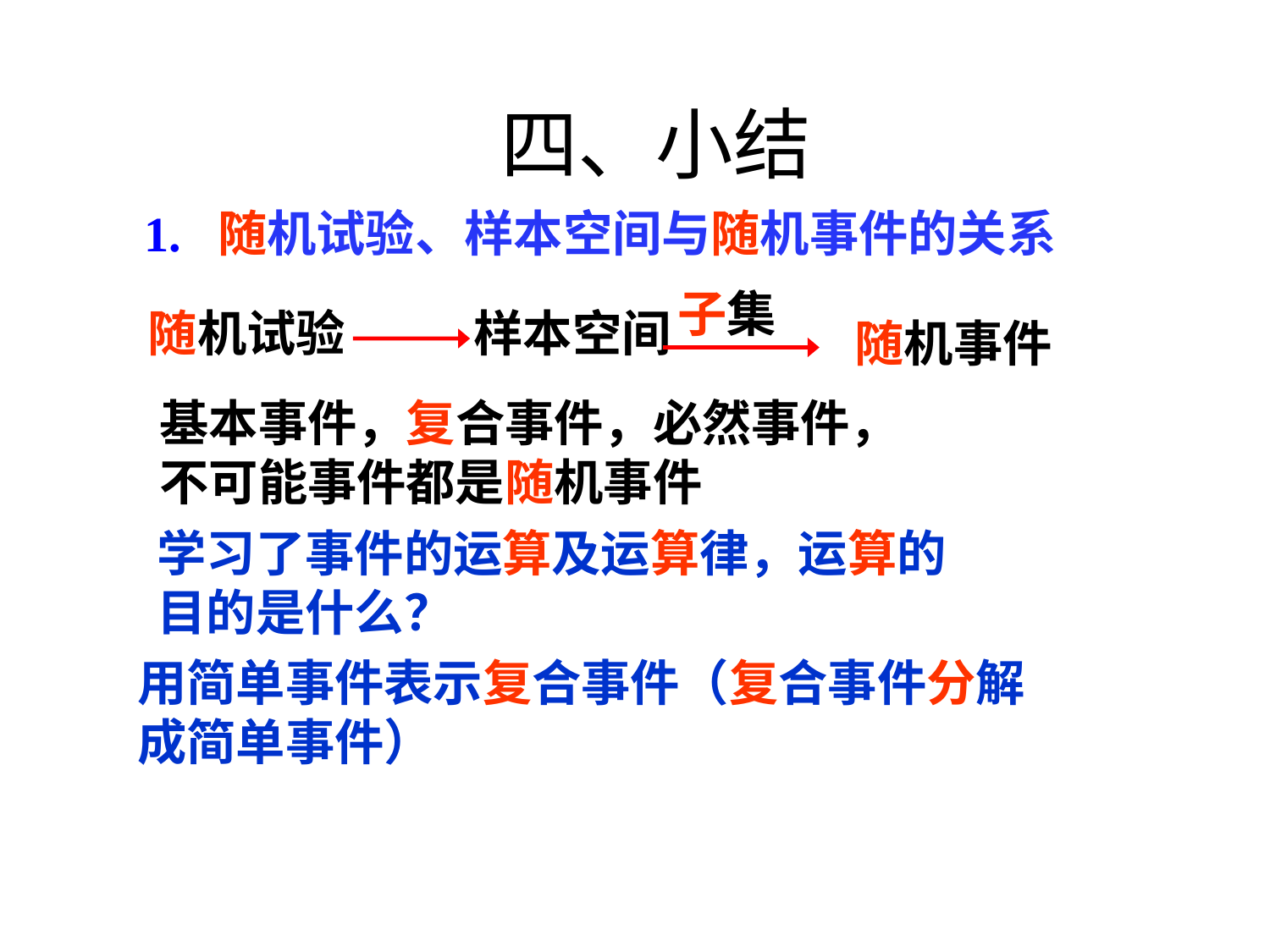

# 四、小结
1.  随机试验、样本空间与随机事件的关系
子集
随机事件

随机试验
样本空间

基本事件，复合事件，必然事件，
不可能事件都是随机事件
学习了事件的运算及运算律，运算的目的是什么？
用简单事件表示复合事件（复合事件分解成简单事件）